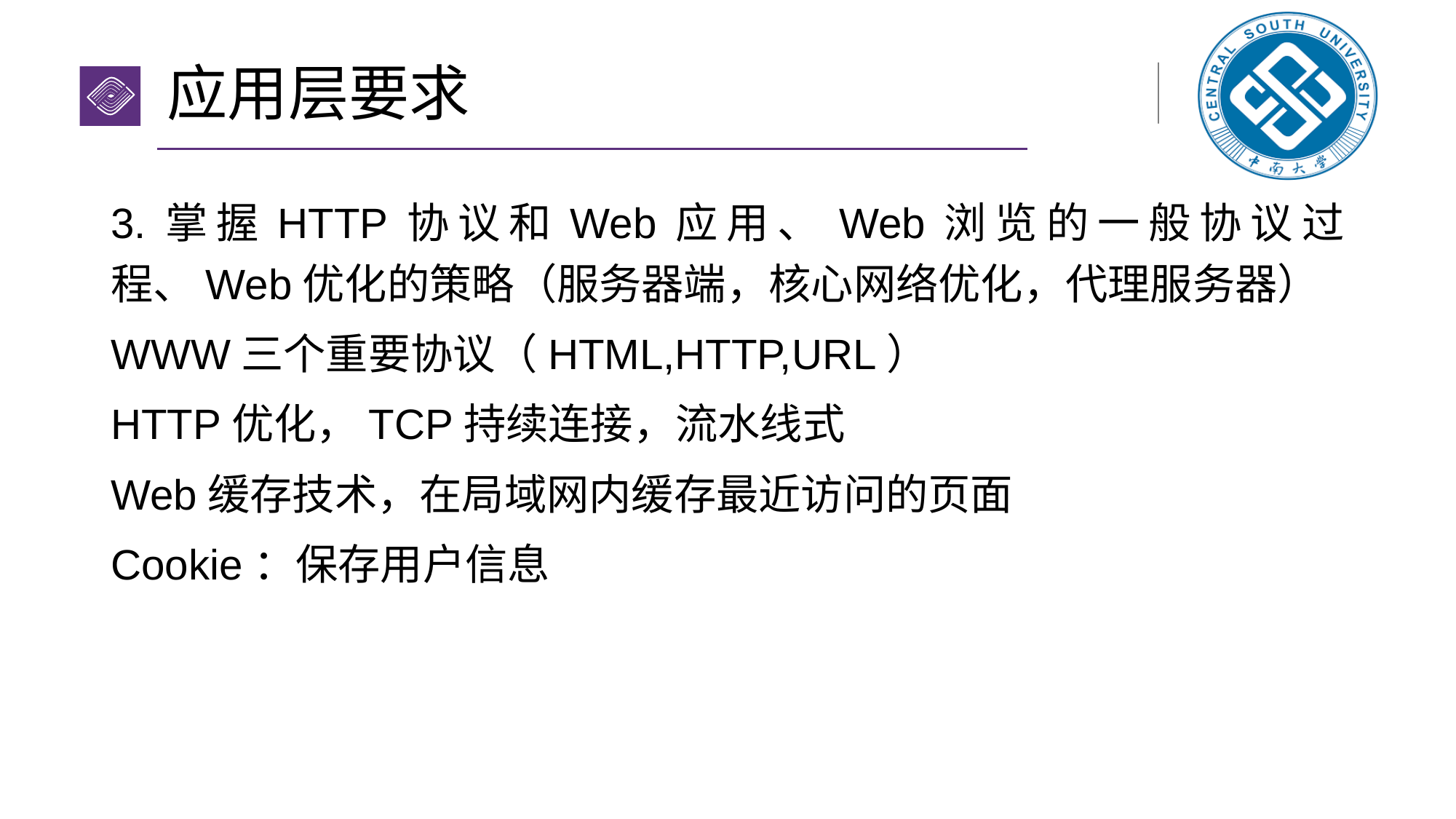

# 应用层要求
3.掌握HTTP协议和Web应用、Web浏览的一般协议过程、Web优化的策略（服务器端，核心网络优化，代理服务器）
WWW三个重要协议（HTML,HTTP,URL）
HTTP优化，TCP持续连接，流水线式
Web缓存技术，在局域网内缓存最近访问的页面
Cookie：保存用户信息

26